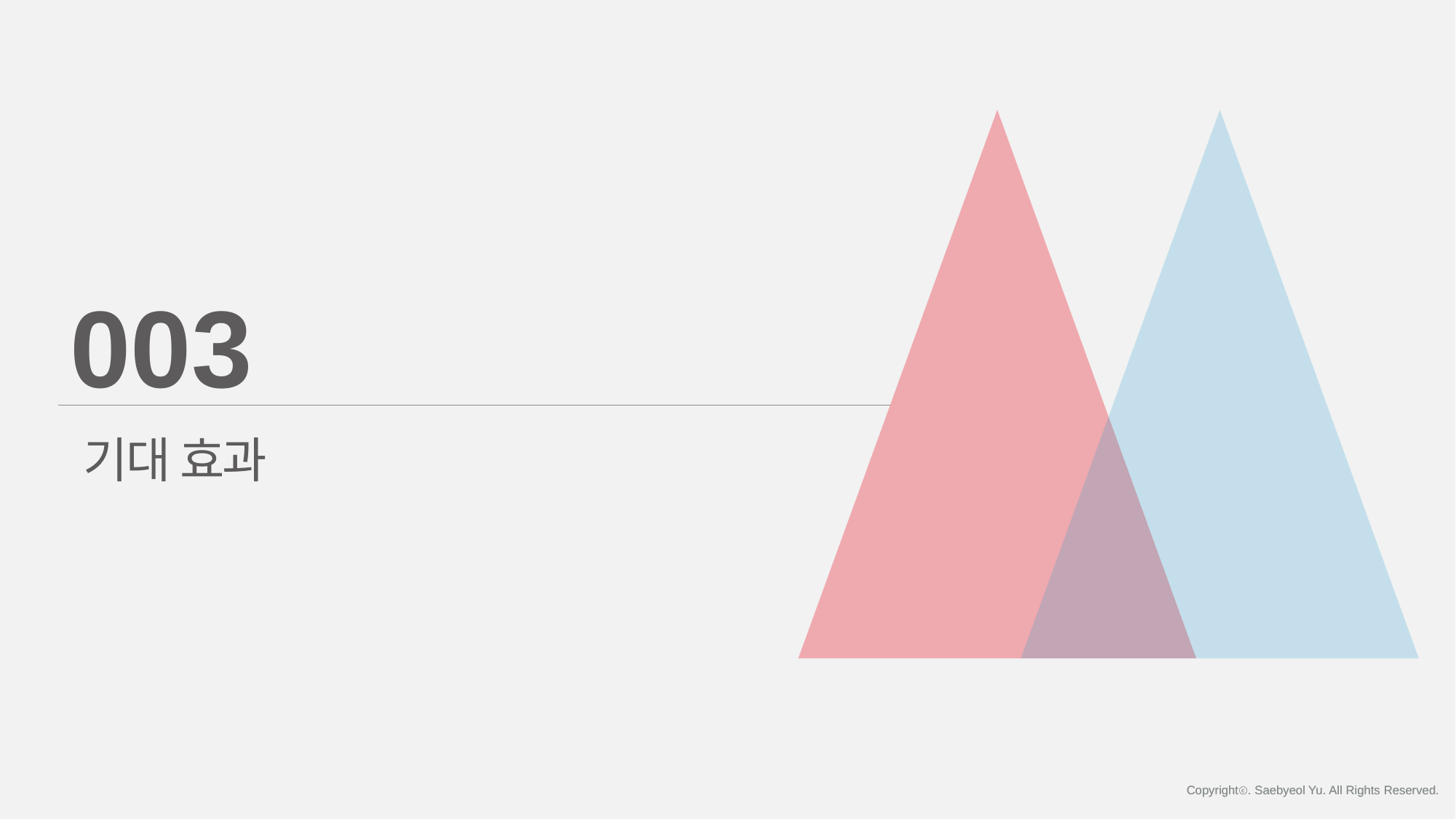

003
기대 효과
Copyrightⓒ. Saebyeol Yu. All Rights Reserved.